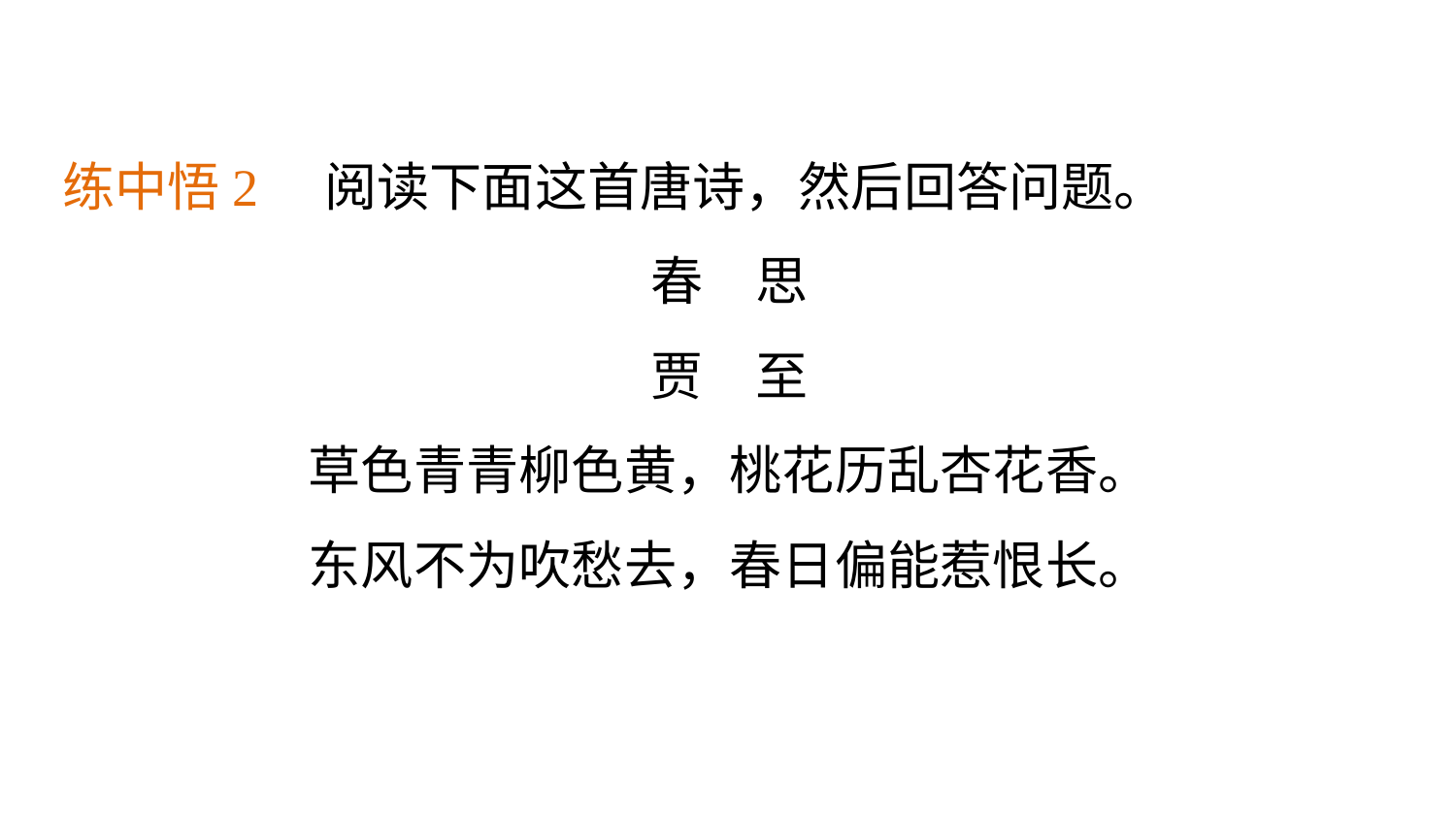

练中悟2　阅读下面这首唐诗，然后回答问题。
春　思
贾　至
草色青青柳色黄，桃花历乱杏花香。
东风不为吹愁去，春日偏能惹恨长。